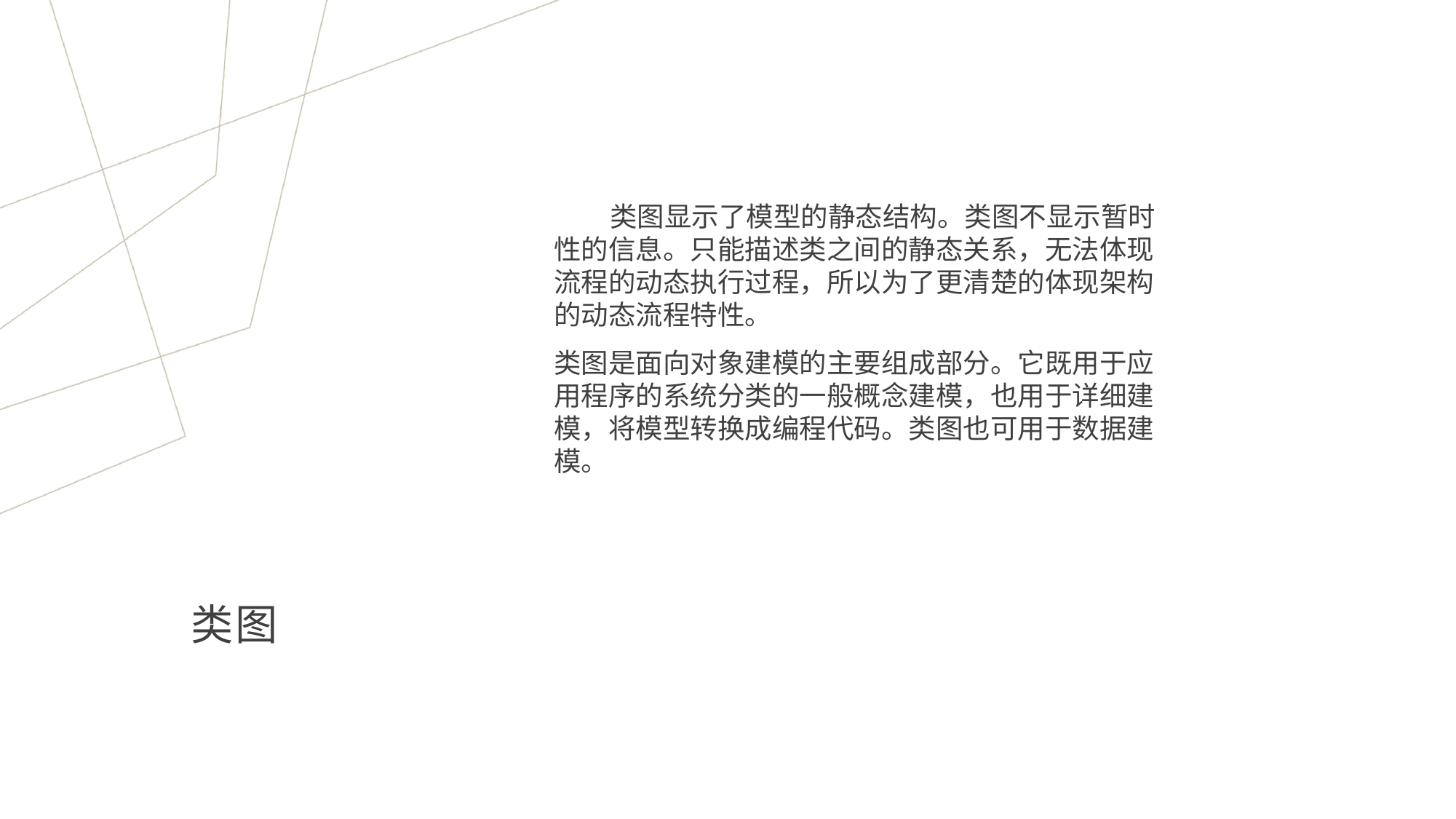

类图显示了模型的静态结构。类图不显示暂时性的信息。只能描述类之间的静态关系，无法体现流程的动态执行过程，所以为了更清楚的体现架构的动态流程特性。
类图是面向对象建模的主要组成部分。它既用于应用程序的系统分类的一般概念建模，也用于详细建模，将模型转换成编程代码。类图也可用于数据建模。

# 类图
14